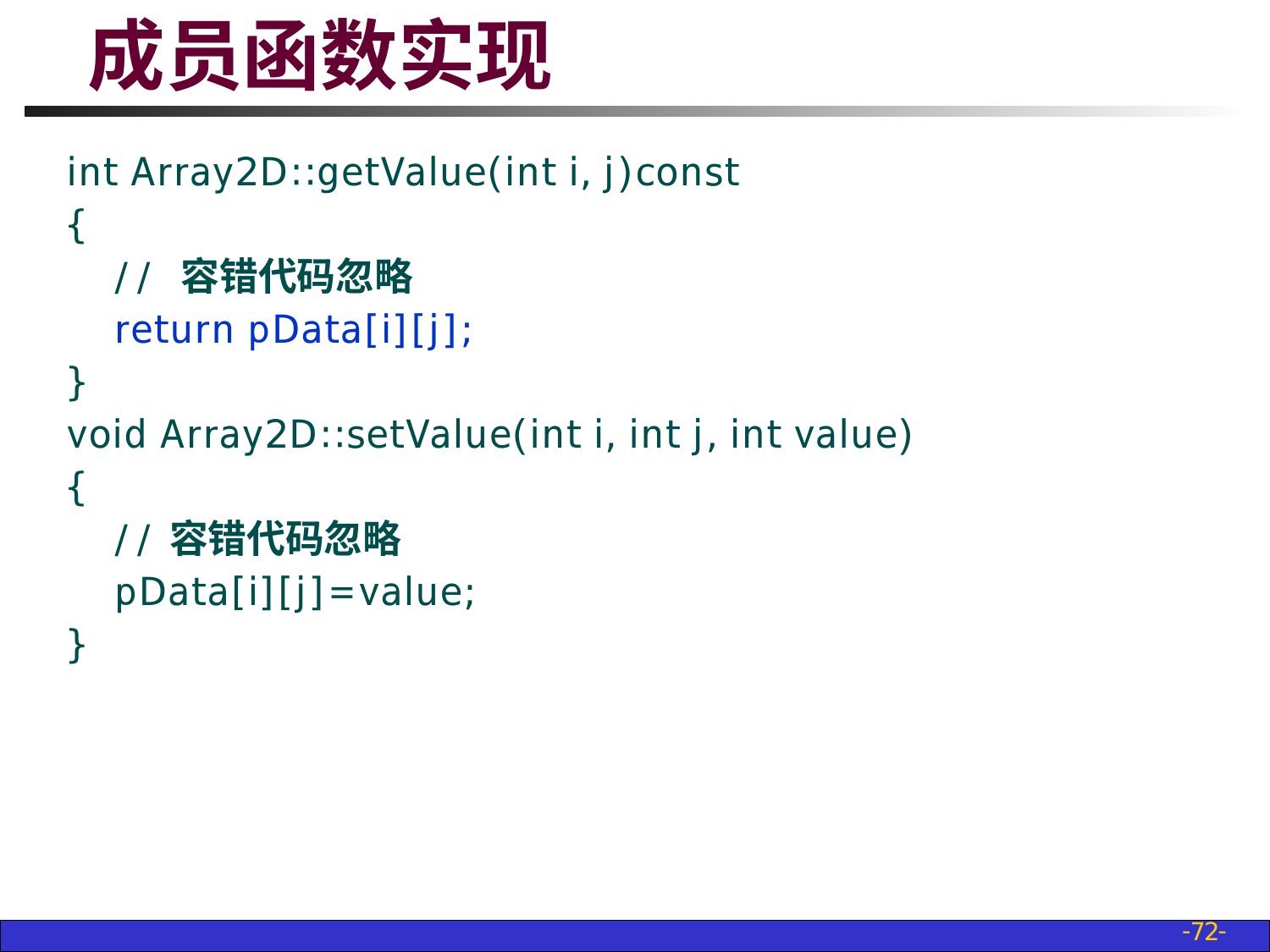

# 成员函数实现
int Array2D::getValue(int i, j)const
{
	// 容错代码忽略
	return pData[i][j];
}
void Array2D::setValue(int i, int j, int value)
{
	//容错代码忽略
	pData[i][j]=value;
}

-72-